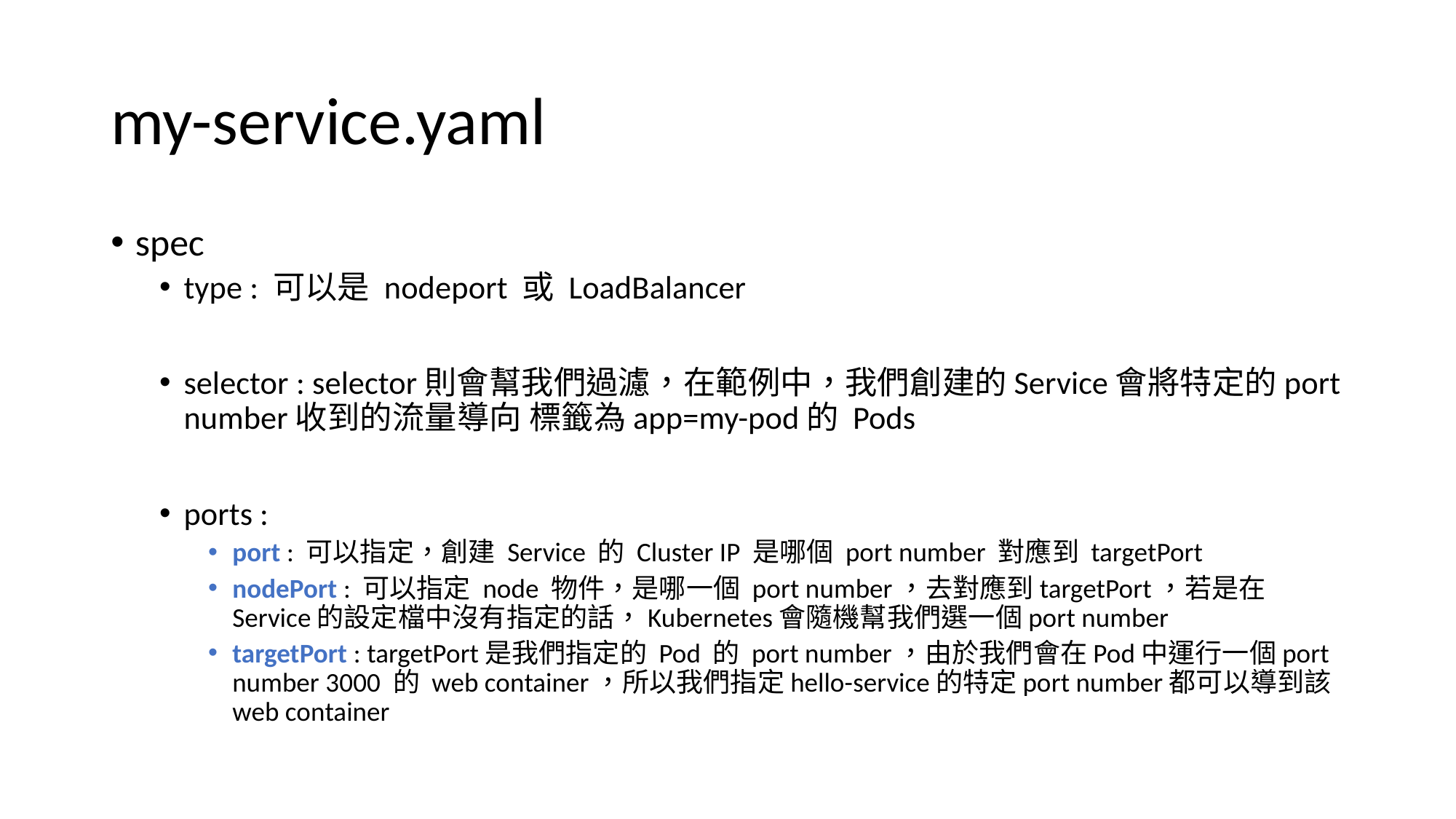

# my-service.yaml
spec
type : 可以是 nodeport 或 LoadBalancer

selector : selector則會幫我們過濾，在範例中，我們創建的Service會將特定的port number收到的流量導向 標籤為app=my-pod的 Pods

ports :
port : 可以指定，創建 Service 的 Cluster IP 是哪個 port number 對應到 targetPort
nodePort : 可以指定 node 物件，是哪一個 port number，去對應到targetPort，若是在Service的設定檔中沒有指定的話，Kubernetes會隨機幫我們選一個port number
targetPort : targetPort是我們指定的 Pod 的 port number，由於我們會在Pod中運行一個port number 3000 的 web container，所以我們指定hello-service的特定port number都可以導到該web container